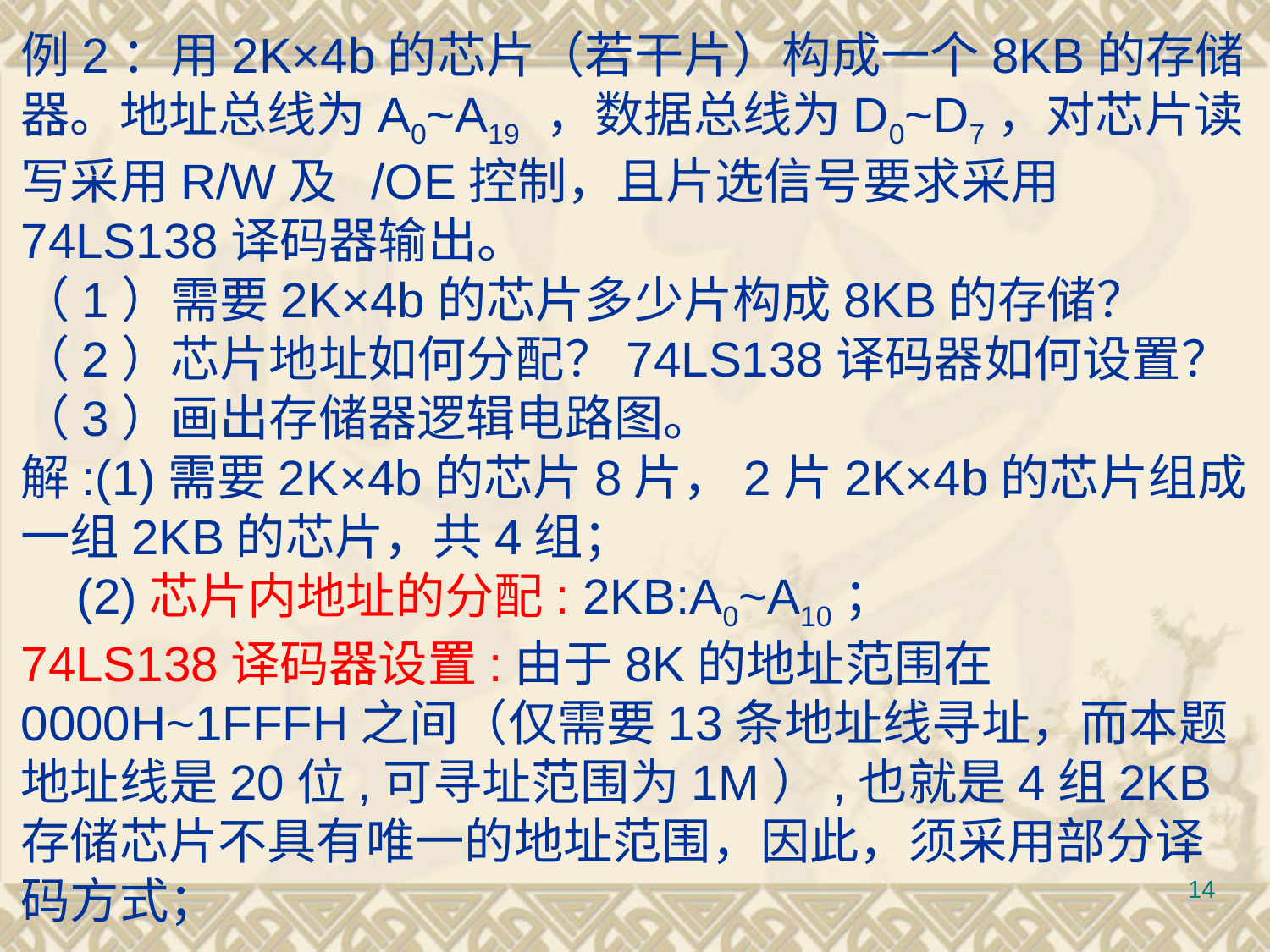

# 例2：用2K×4b的芯片（若干片）构成一个8KB的存储器。地址总线为A0~A19 ，数据总线为D0~D7，对芯片读写采用R/W及  /OE控制，且片选信号要求采用74LS138译码器输出。 （1）需要2K×4b的芯片多少片构成8KB的存储？ （2）芯片地址如何分配？74LS138译码器如何设置？ （3）画出存储器逻辑电路图。 解:(1)需要2K×4b的芯片8片，2片2K×4b的芯片组成一组2KB的芯片，共4组； (2)芯片内地址的分配: 2KB:A0~A10； 74LS138译码器设置:由于8K的地址范围在0000H~1FFFH之间（仅需要13条地址线寻址，而本题地址线是20位,可寻址范围为1M）,也就是4组2KB存储芯片不具有唯一的地址范围，因此，须采用部分译码方式；
14